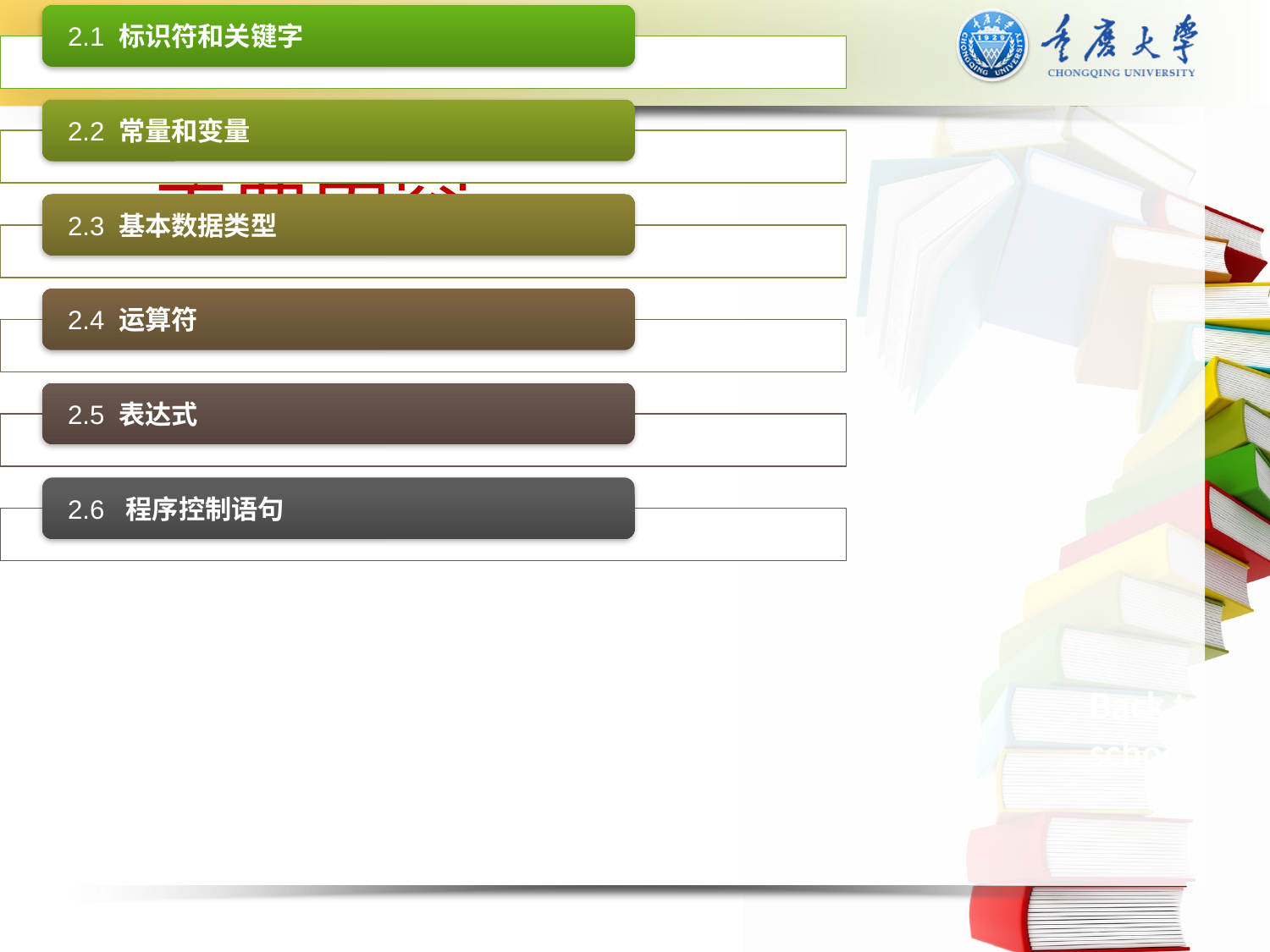

主要内容

2.1 标识符和关键字

2.2 常量和变量

2.3 基本数据类型

2.4 运算符

2.5 表达式

2.6  程序控制语句
Back to
school